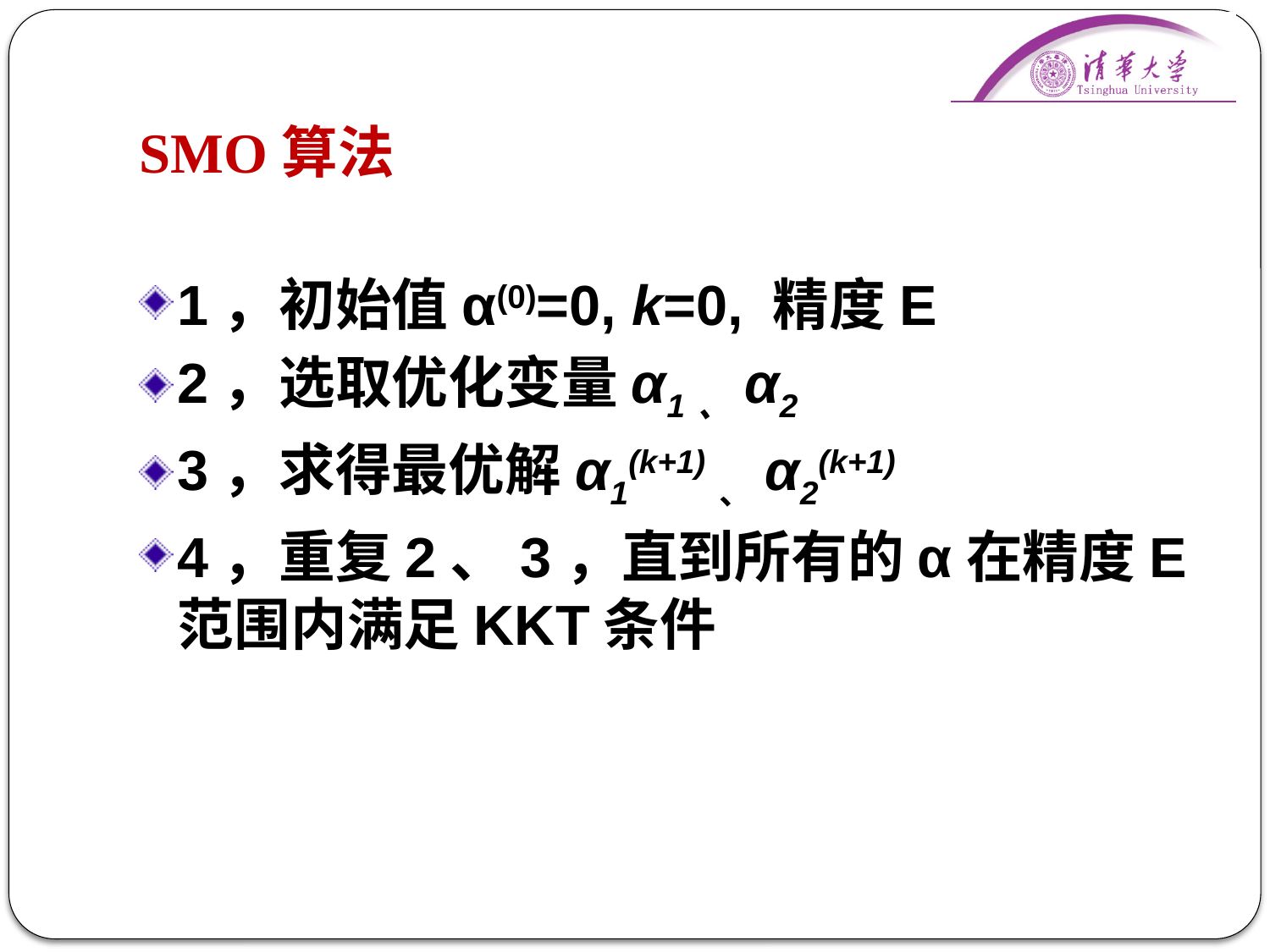

# SMO算法
1，初始值α(0)=0, k=0, 精度E
2，选取优化变量α1、α2
3，求得最优解α1(k+1)、α2(k+1)
4，重复2、3，直到所有的α在精度E 范围内满足KKT条件

83